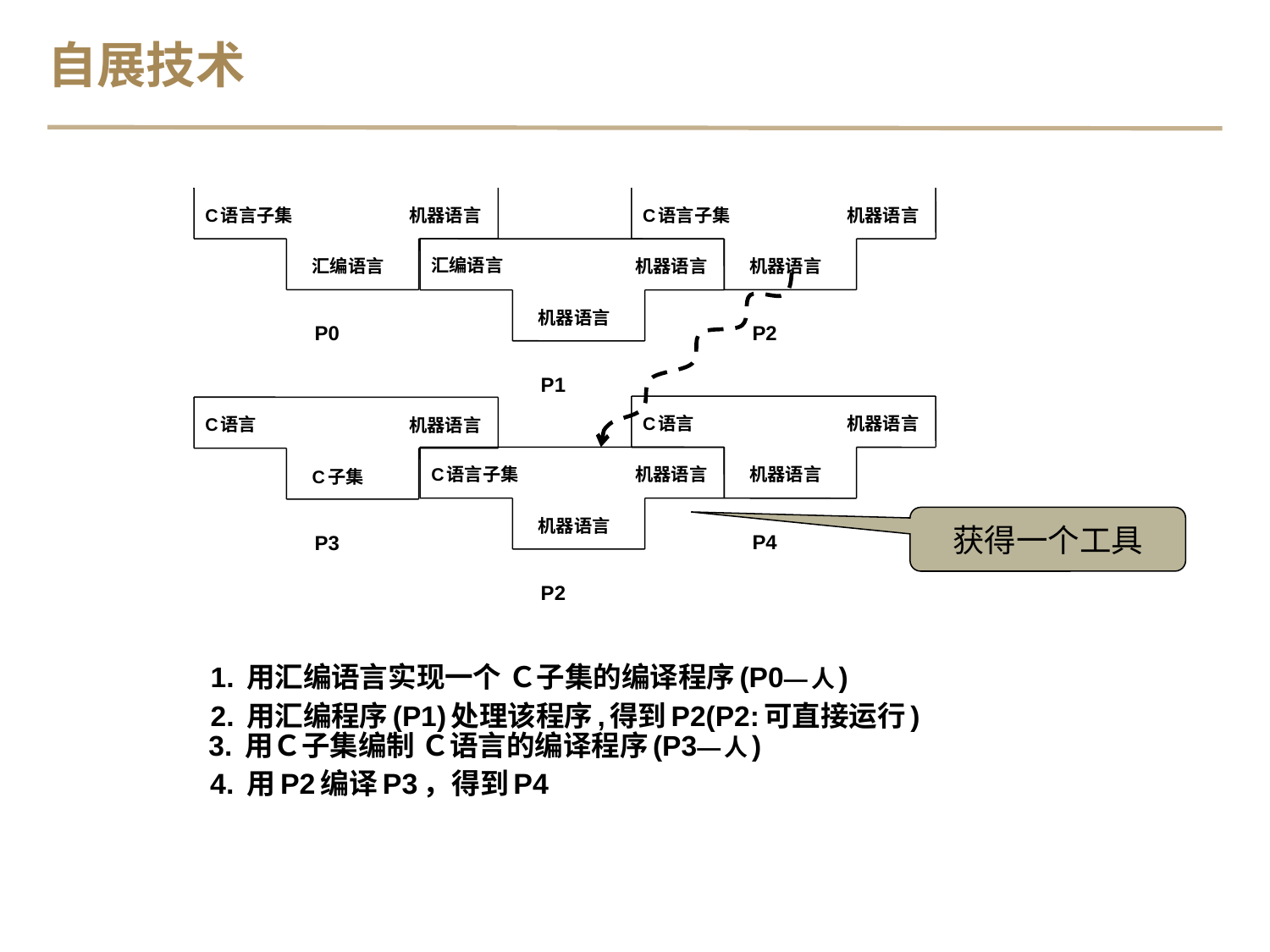

自展技术

C语言子集
C语言子集
机器语言
机器语言

汇编语言
汇编语言
机器语言
机器语言

机器语言
P0
P2

P1

C语言
机器语言
C语言
机器语言

C语言子集
机器语言
机器语言
C子集

获得一个工具
机器语言
P4
P3

P2
1. 用汇编语言实现一个 Ｃ子集的编译程序(P0—人)
2. 用汇编程序(P1)处理该程序,得到P2(P2:可直接运行)
3. 用Ｃ子集编制 Ｃ语言的编译程序(P3—人)
4. 用P2编译P3，得到P4